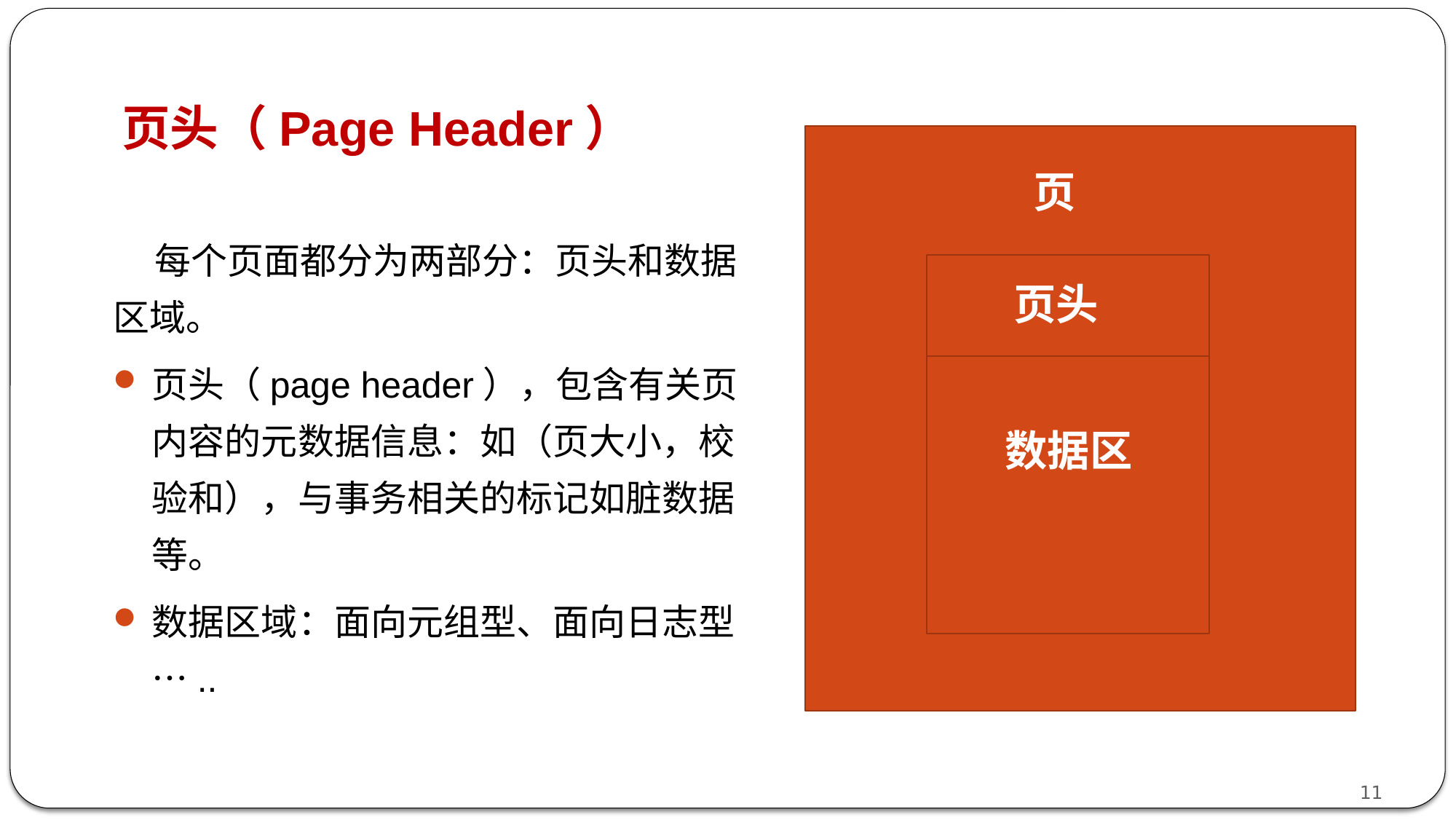

# 页头（Page Header）

页
    每个页面都分为两部分：页头和数据区域。
页头（page header），包含有关页内容的元数据信息：如（页大小，校验和），与事务相关的标记如脏数据等。
数据区域：面向元组型、面向日志型…..

页头

数据区
11